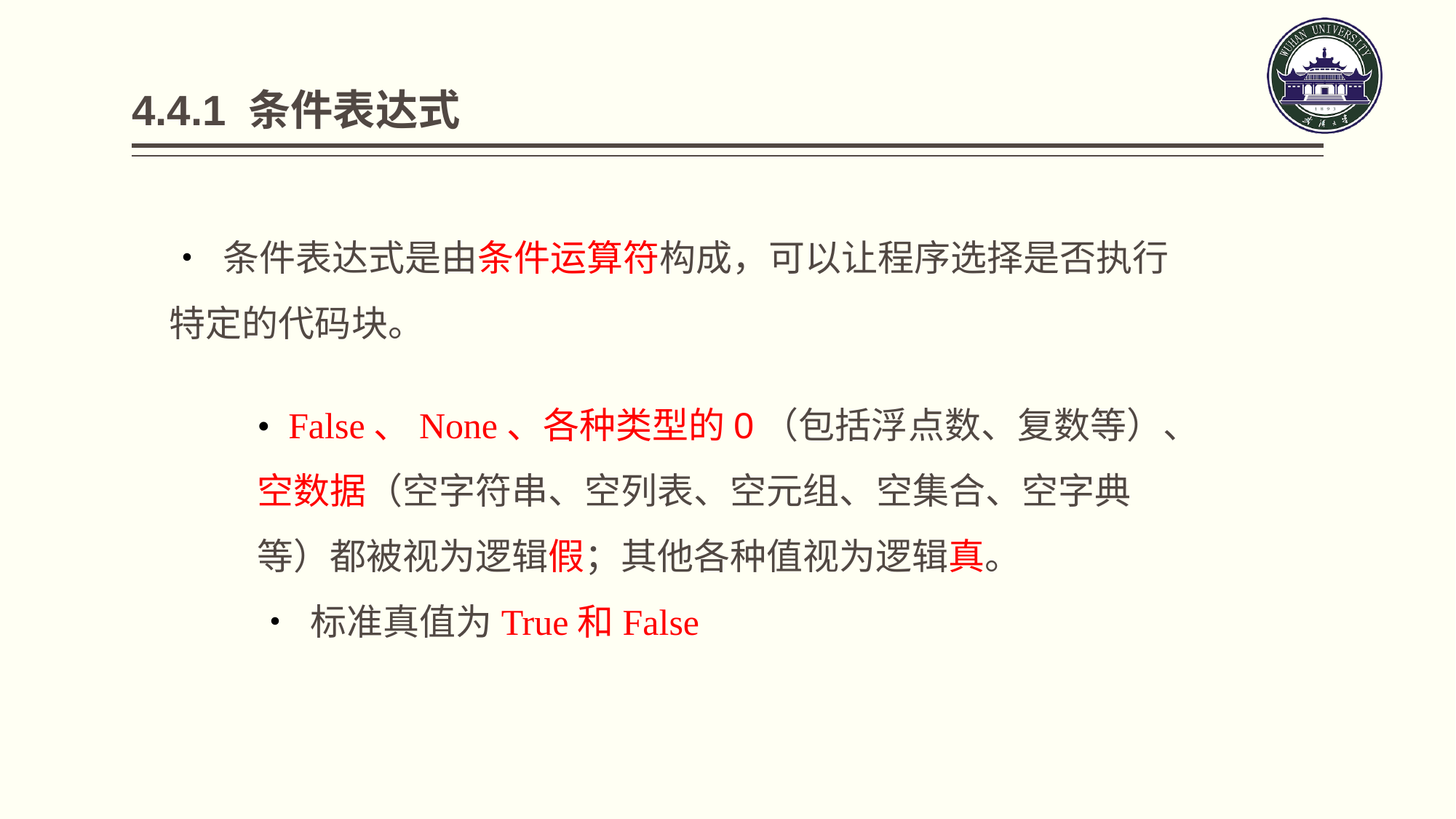

# 4.4.1 条件表达式
• 条件表达式是由条件运算符构成，可以让程序选择是否执行特定的代码块。
•  False、None、各种类型的0（包括浮点数、复数等）、空数据（空字符串、空列表、空元组、空集合、空字典等）都被视为逻辑假；其他各种值视为逻辑真。
• 标准真值为True和False